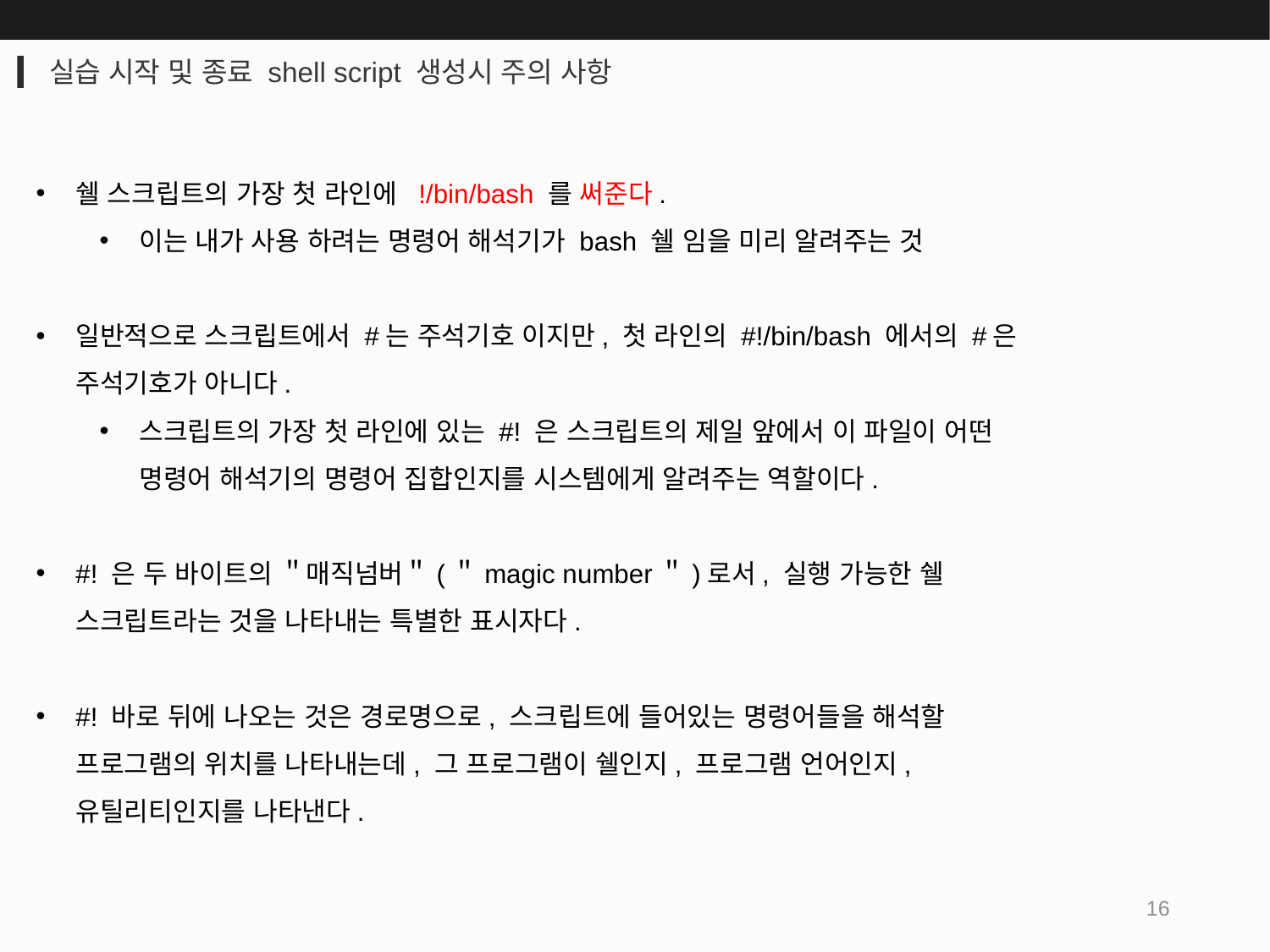

실습 시작 및 종료 shell script 생성시 주의 사항

쉘 스크립트의 가장 첫 라인에  !/bin/bash 를 써준다.
이는 내가 사용 하려는 명령어 해석기가 bash 쉘 임을 미리 알려주는 것

일반적으로 스크립트에서 #는 주석기호 이지만, 첫 라인의 #!/bin/bash 에서의 #은 주석기호가 아니다.
스크립트의 가장 첫 라인에 있는 #! 은 스크립트의 제일 앞에서 이 파일이 어떤 명령어 해석기의 명령어 집합인지를 시스템에게 알려주는 역할이다.

#! 은 두 바이트의 ＂매직넘버＂(＂magic number＂)로서, 실행 가능한 쉘 스크립트라는 것을 나타내는 특별한 표시자다.

#! 바로 뒤에 나오는 것은 경로명으로, 스크립트에 들어있는 명령어들을 해석할 프로그램의 위치를 나타내는데, 그 프로그램이 쉘인지, 프로그램 언어인지, 유틸리티인지를 나타낸다.
16